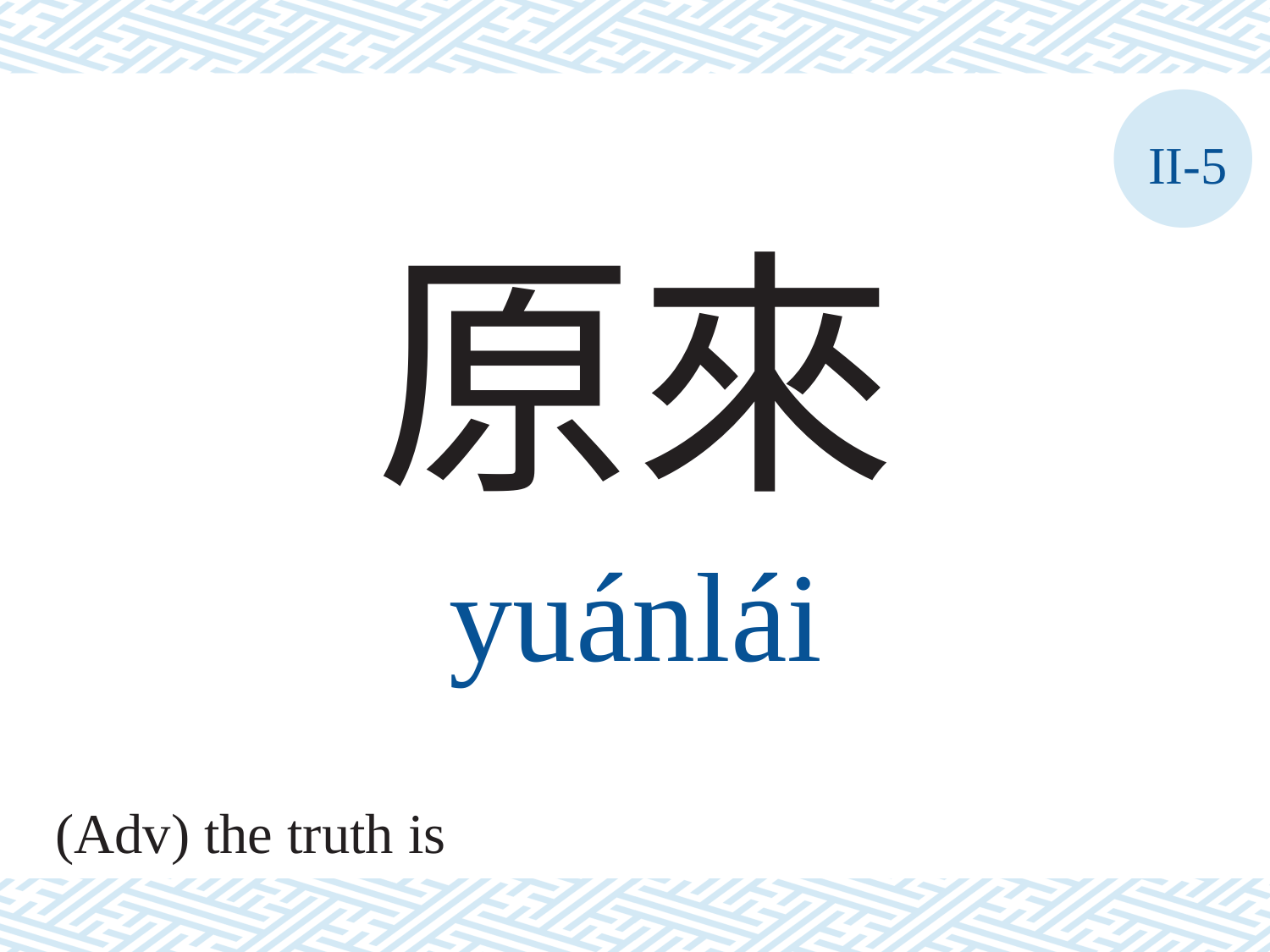

II-5
原來
yuánlái
(Adv) the truth is